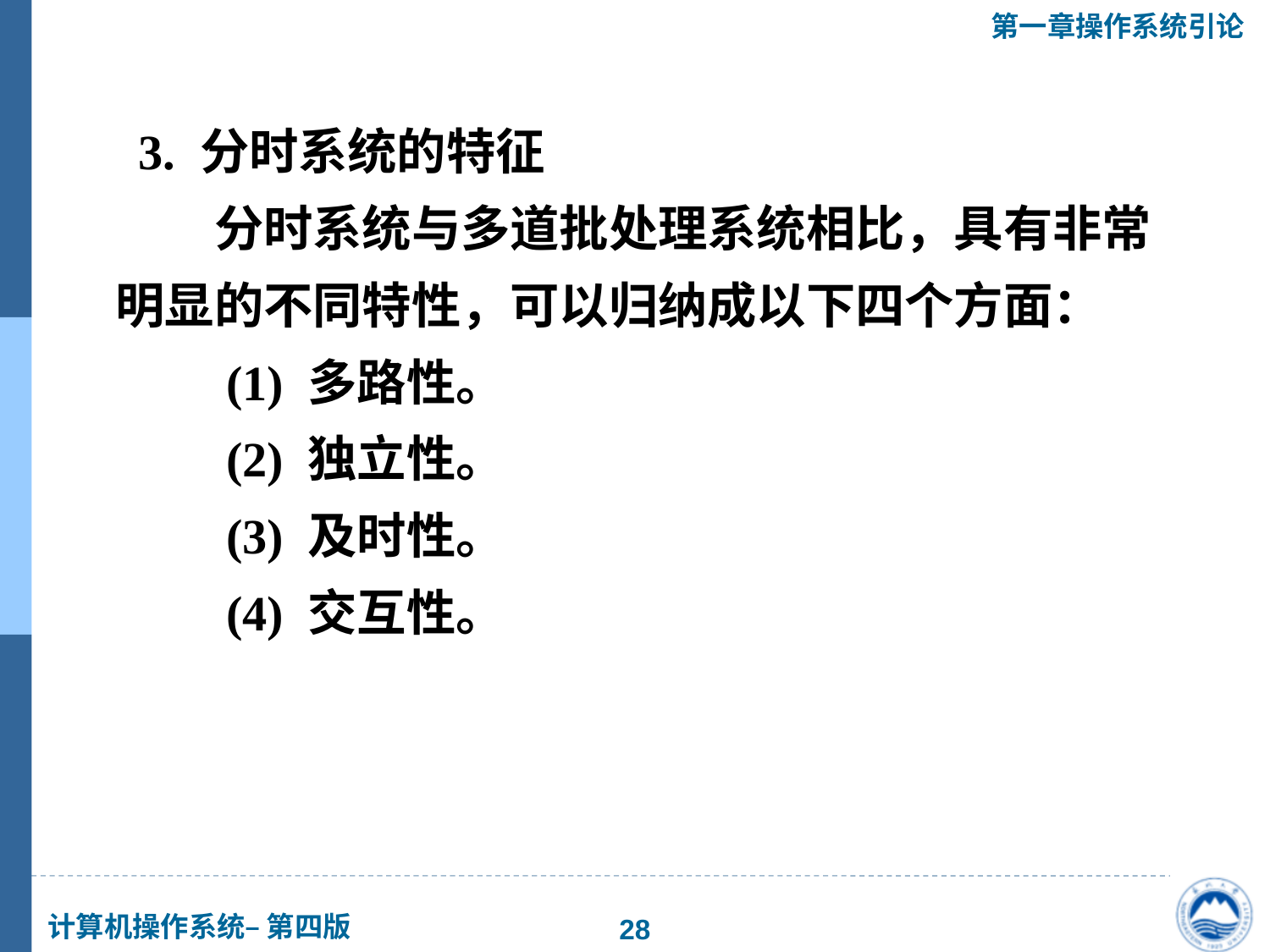

3. 分时系统的特征
　　分时系统与多道批处理系统相比，具有非常明显的不同特性，可以归纳成以下四个方面：
　　(1) 多路性。
　　(2) 独立性。
　　(3) 及时性。
　　(4) 交互性。